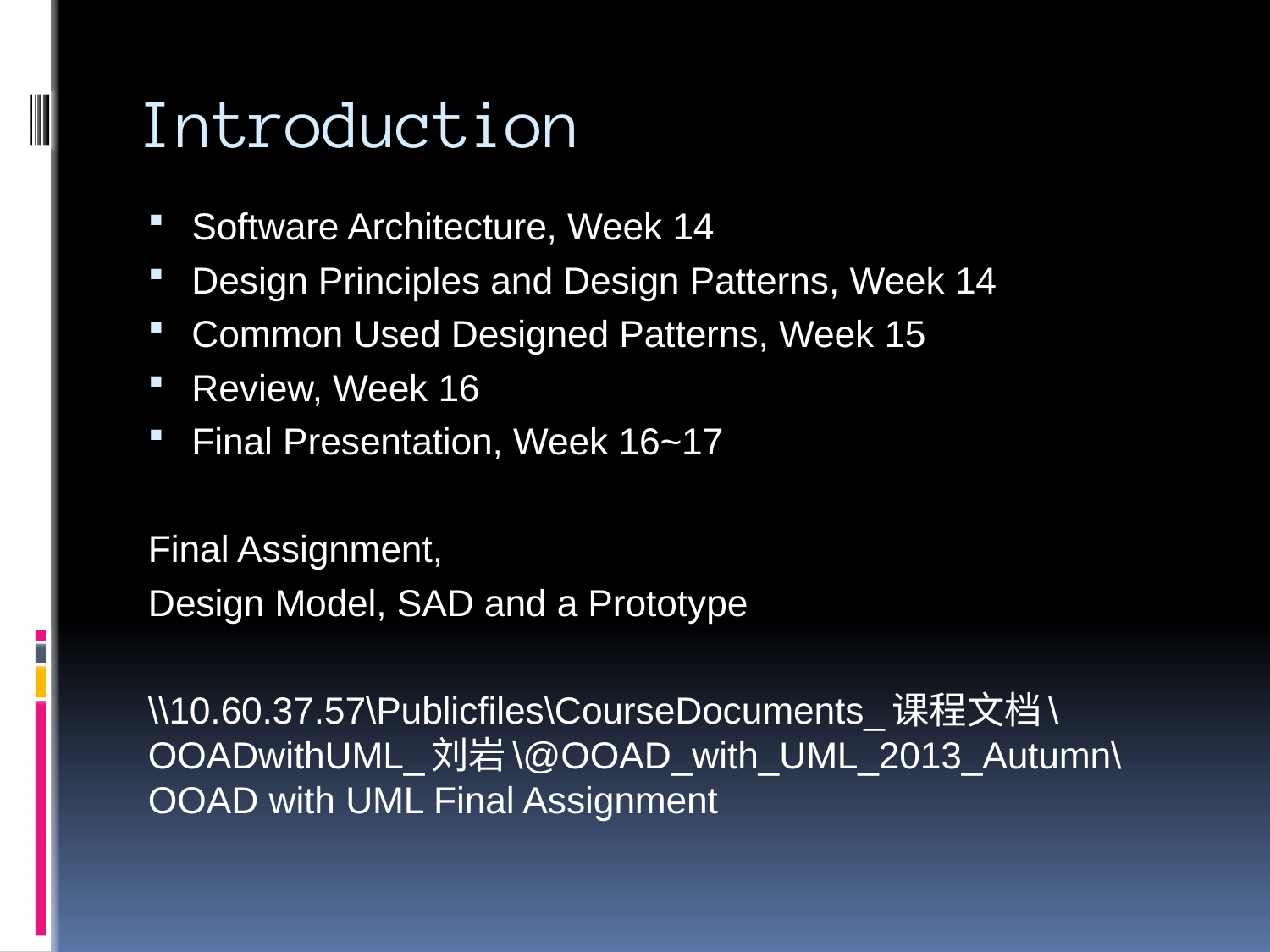

# Introduction
Software Architecture, Week 14
Design Principles and Design Patterns, Week 14
Common Used Designed Patterns, Week 15
Review, Week 16
Final Presentation, Week 16~17

Final Assignment,
Design Model, SAD and a Prototype

\\10.60.37.57\Publicfiles\CourseDocuments_课程文档\OOADwithUML_刘岩\@OOAD_with_UML_2013_Autumn\OOAD with UML Final Assignment